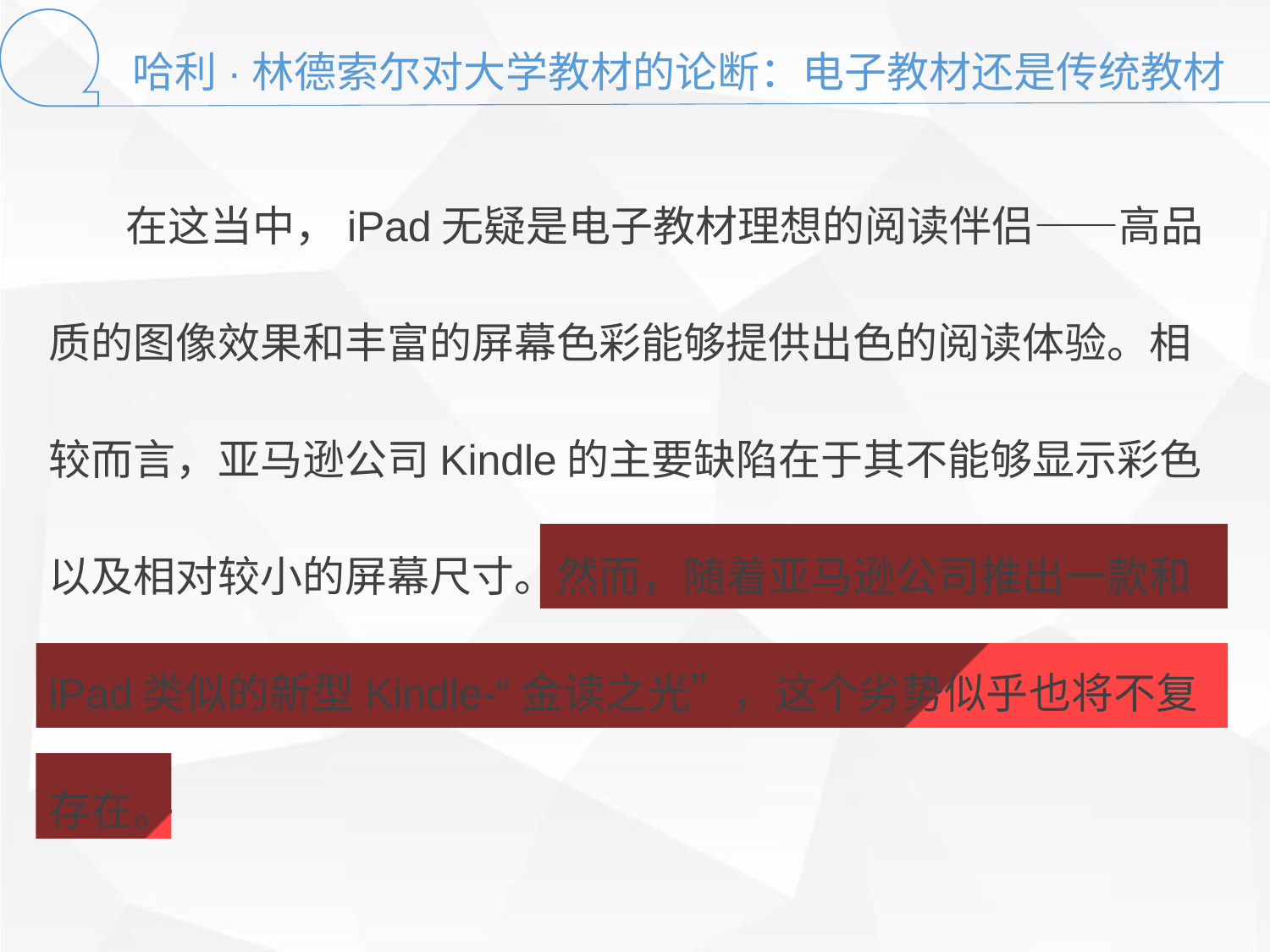

哈利·林德索尔对大学教材的论断：电子教材还是传统教材
       在这当中，iPad无疑是电子教材理想的阅读伴侣——高品质的图像效果和丰富的屏幕色彩能够提供出色的阅读体验。相较而言，亚马逊公司Kindle的主要缺陷在于其不能够显示彩色以及相对较小的屏幕尺寸。然而，随着亚马逊公司推出一款和iPad类似的新型Kindle-“金读之光”，这个劣势似乎也将不复存在。